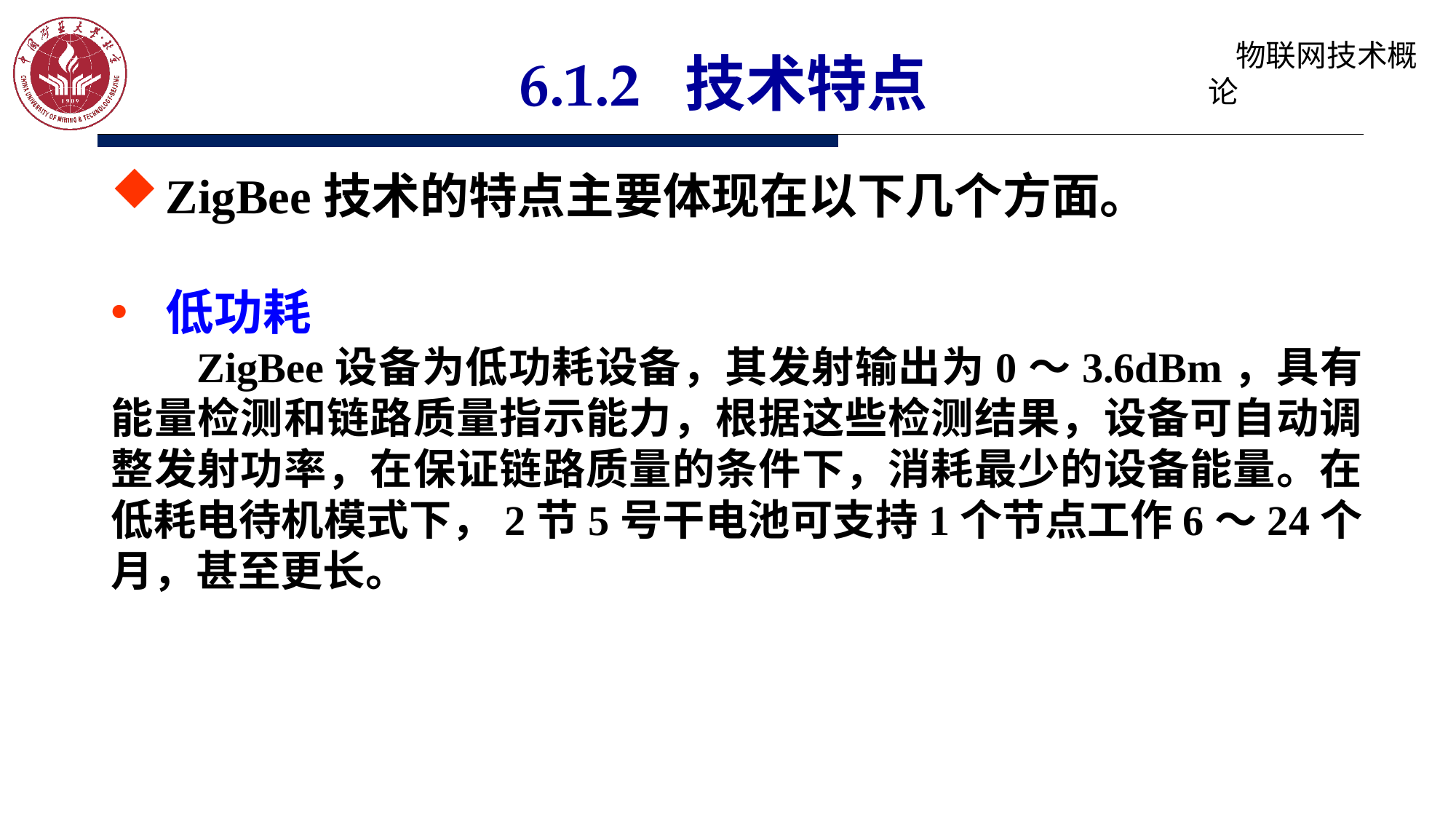

# 6.1.2  技术特点
ZigBee技术的特点主要体现在以下几个方面。

低功耗
ZigBee设备为低功耗设备，其发射输出为0～3.6dBm，具有能量检测和链路质量指示能力，根据这些检测结果，设备可自动调整发射功率，在保证链路质量的条件下，消耗最少的设备能量。在低耗电待机模式下，2节5号干电池可支持1个节点工作6～24个月，甚至更长。